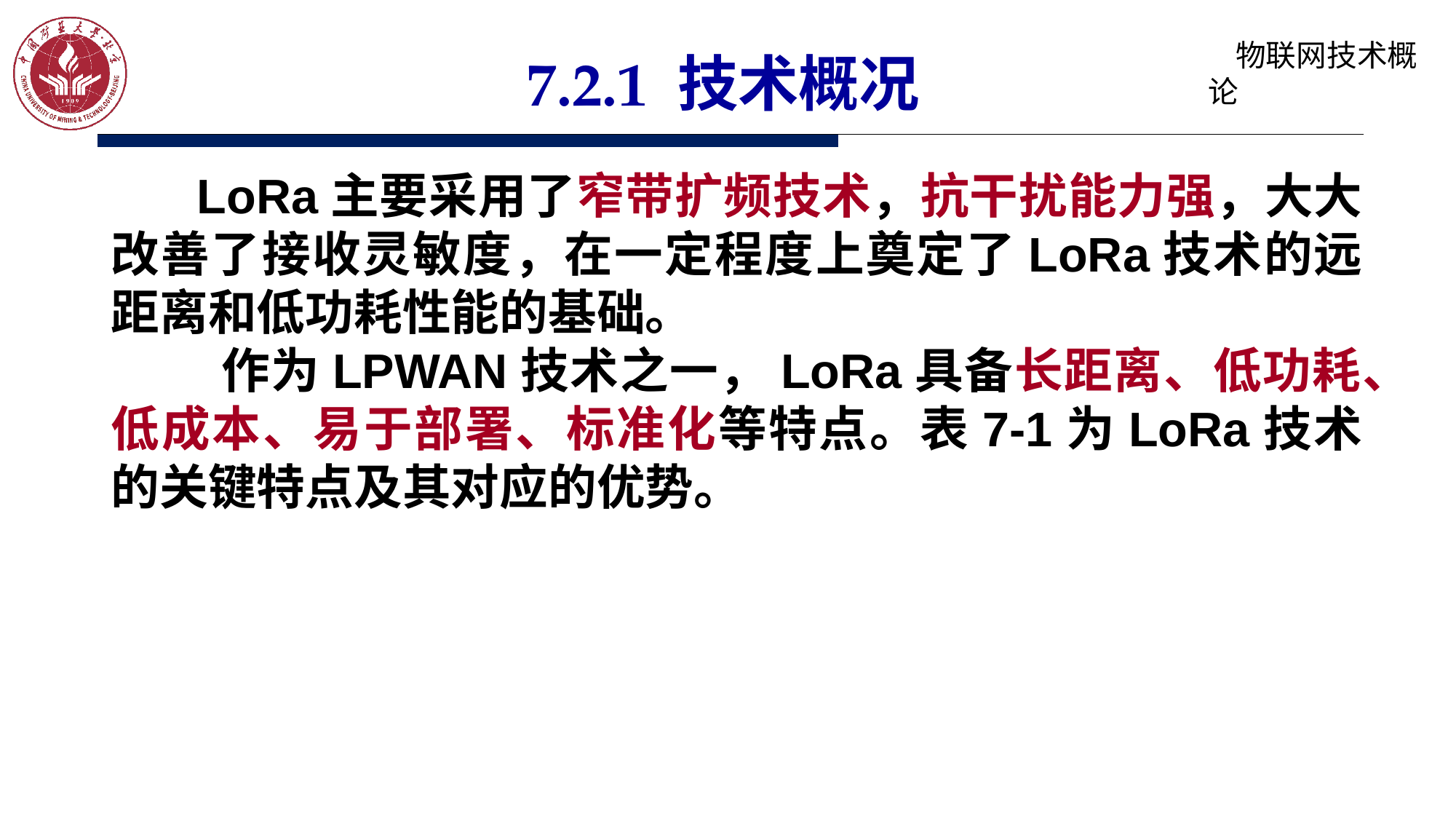

# 7.2.1 技术概况
LoRa主要采用了窄带扩频技术，抗干扰能力强，大大改善了接收灵敏度，在一定程度上奠定了LoRa技术的远距离和低功耗性能的基础。
	作为LPWAN技术之一，LoRa具备长距离、低功耗、低成本、易于部署、标准化等特点。表7-1为LoRa技术的关键特点及其对应的优势。